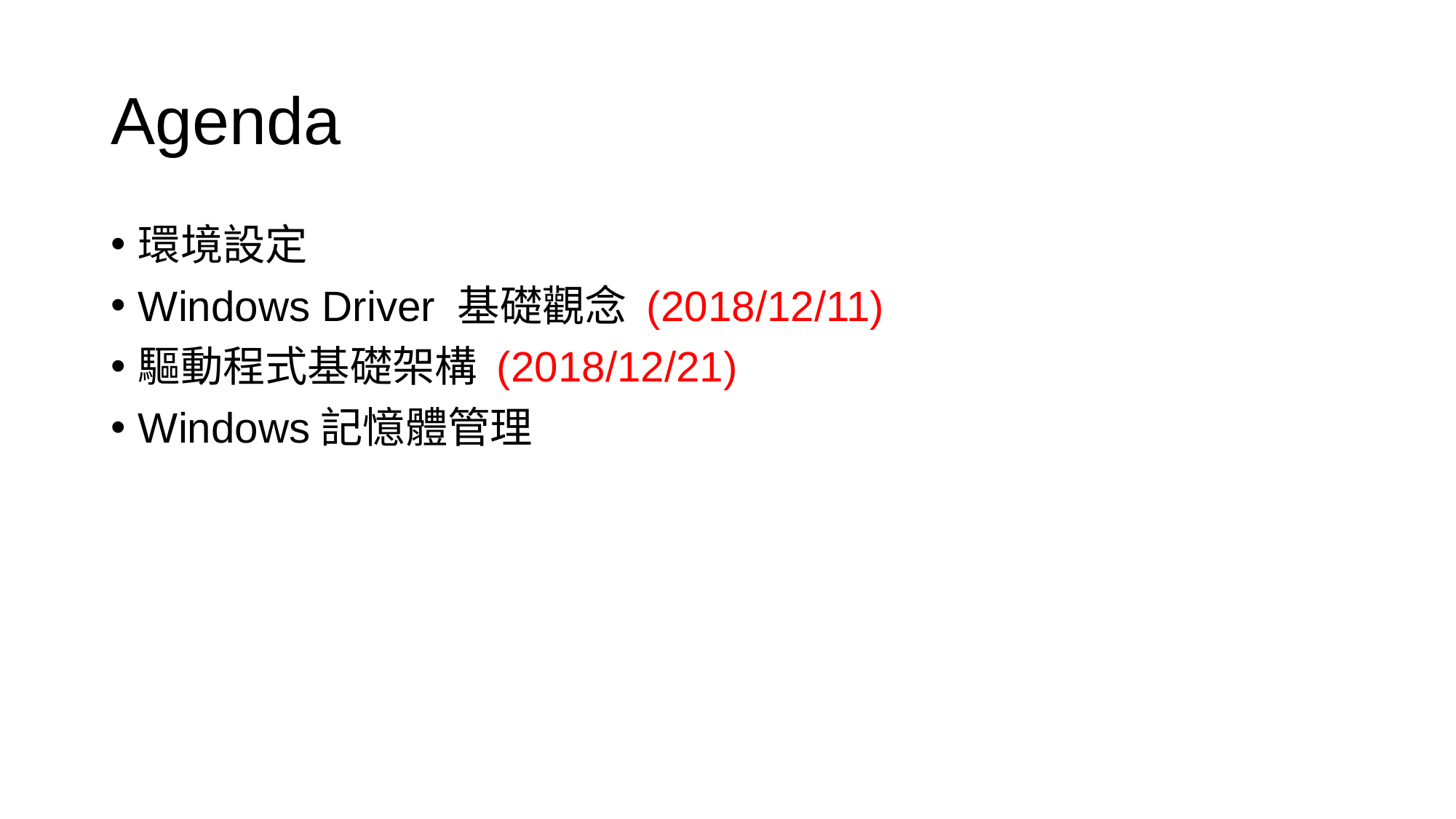

# Agenda
環境設定
Windows Driver 基礎觀念 (2018/12/11)
驅動程式基礎架構 (2018/12/21)
Windows記憶體管理